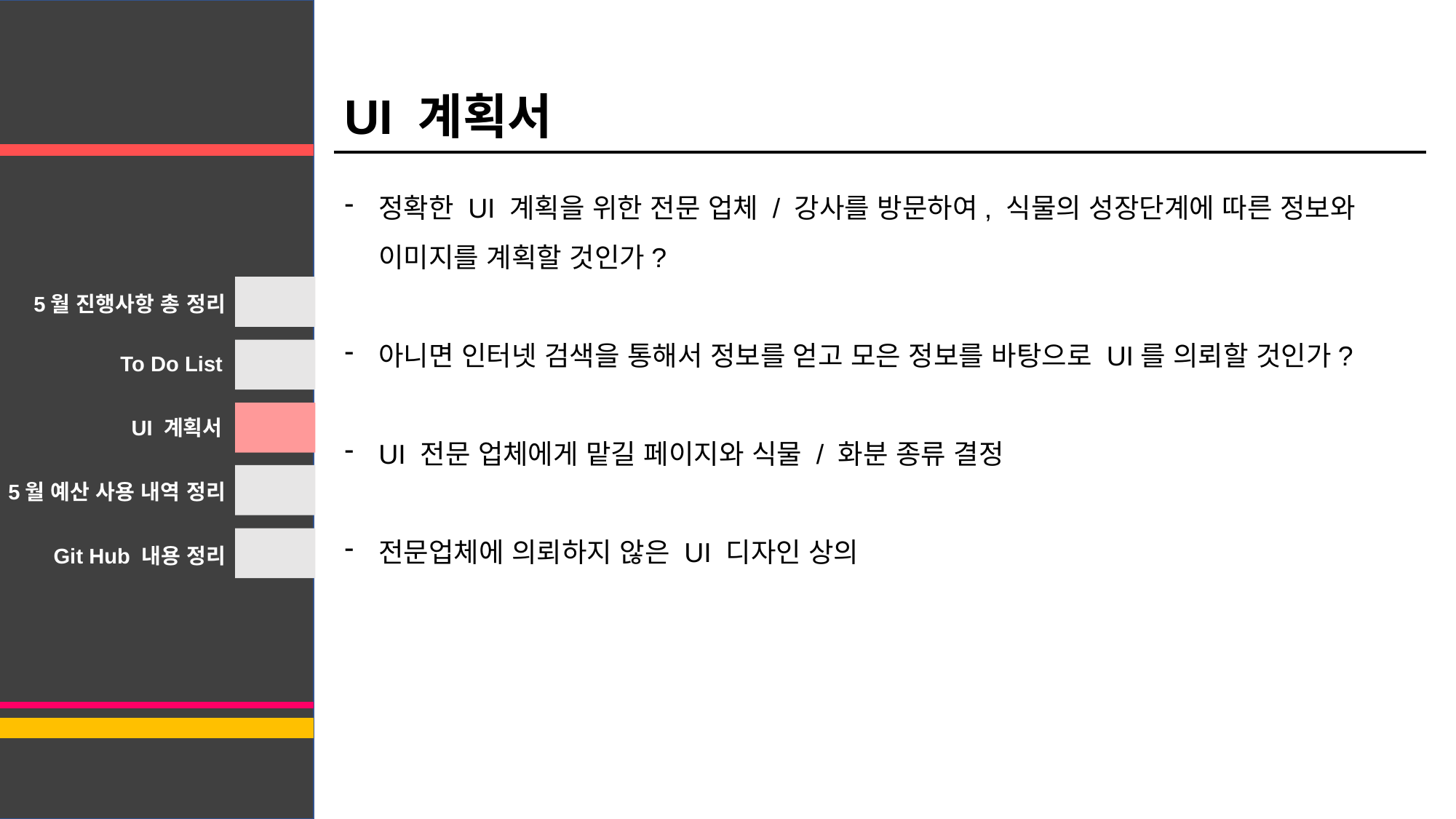

UI 계획서
정확한 UI 계획을 위한 전문 업체 / 강사를 방문하여, 식물의 성장단계에 따른 정보와 이미지를 계획할 것인가?

아니면 인터넷 검색을 통해서 정보를 얻고 모은 정보를 바탕으로 UI를 의뢰할 것인가?

UI 전문 업체에게 맡길 페이지와 식물 / 화분 종류 결정

전문업체에 의뢰하지 않은 UI 디자인 상의

5월 진행사항 총 정리

To Do List

UI 계획서

5월 예산 사용 내역 정리

Git Hub 내용 정리